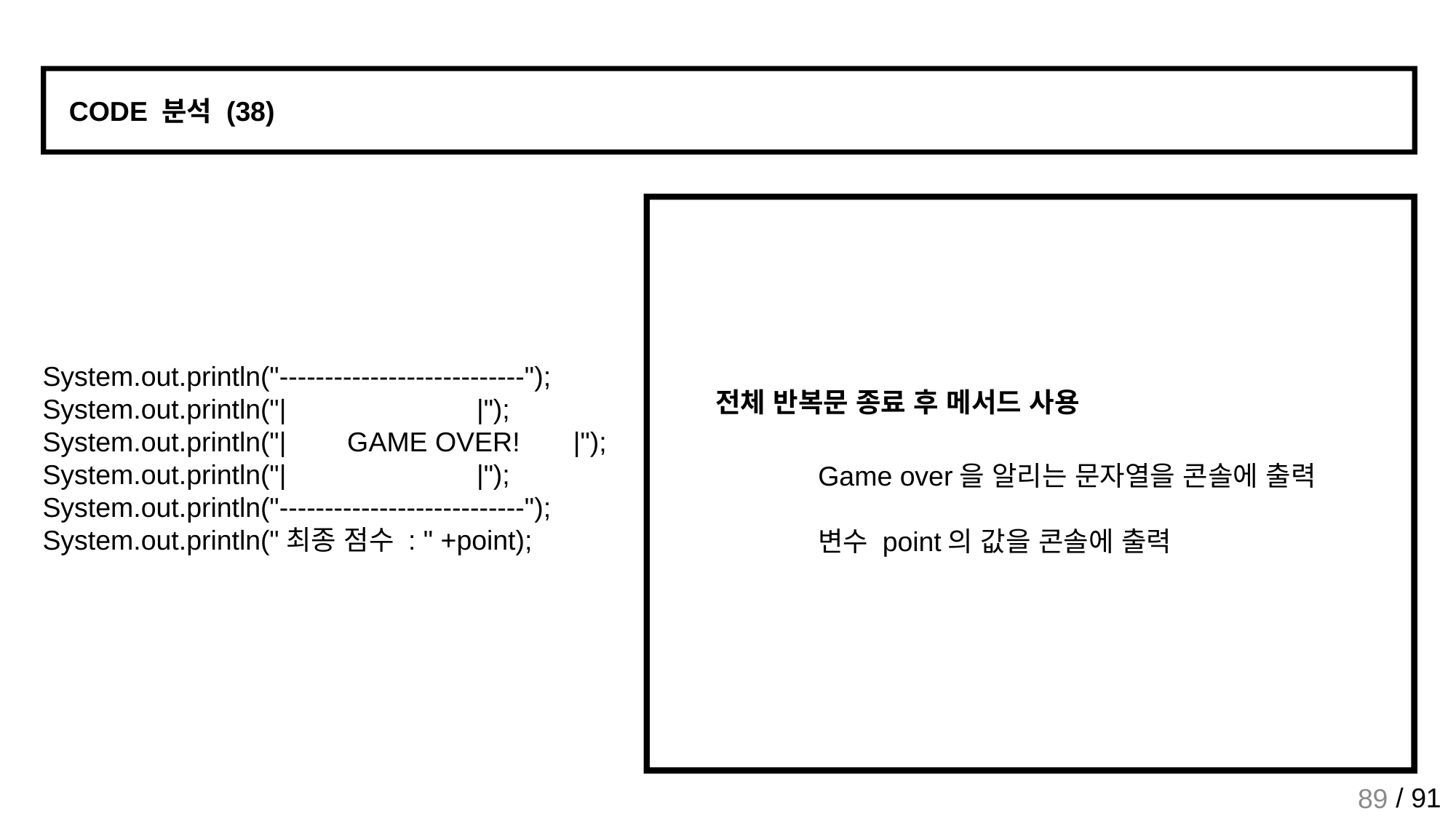

CODE 분석 (38)

System.out.println("---------------------------");
System.out.println("|                         |");
System.out.println("|        GAME OVER!       |");
System.out.println("|                         |");
System.out.println("---------------------------");
System.out.println("최종 점수 : " +point);
전체 반복문 종료 후 메서드 사용
Game over을 알리는 문자열을 콘솔에 출력

변수 point의 값을 콘솔에 출력
89